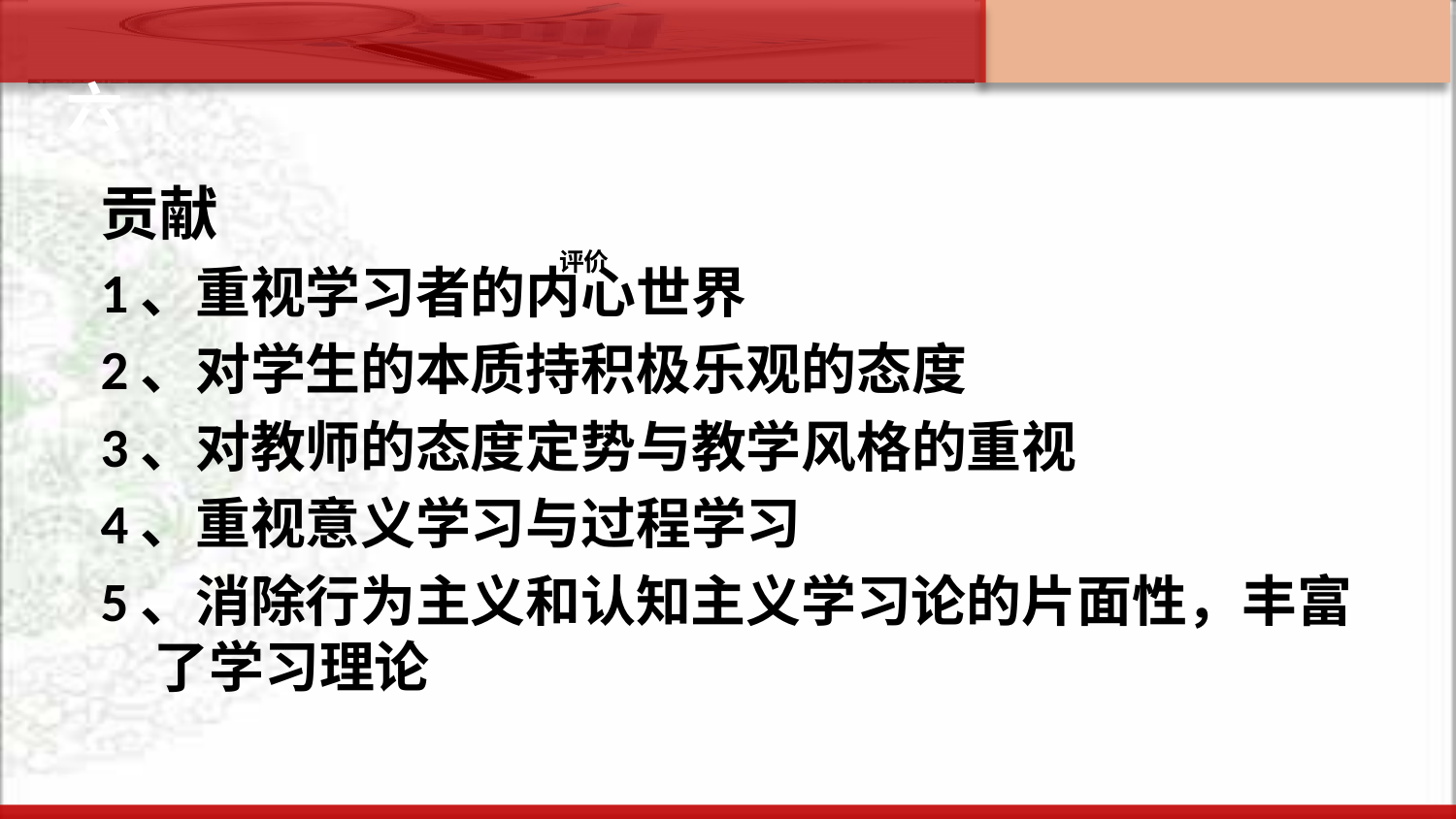

六
贡献
1、重视学习者的内心世界
2、对学生的本质持积极乐观的态度
3、对教师的态度定势与教学风格的重视
4、重视意义学习与过程学习
5、消除行为主义和认知主义学习论的片面性，丰富了学习理论
       评价